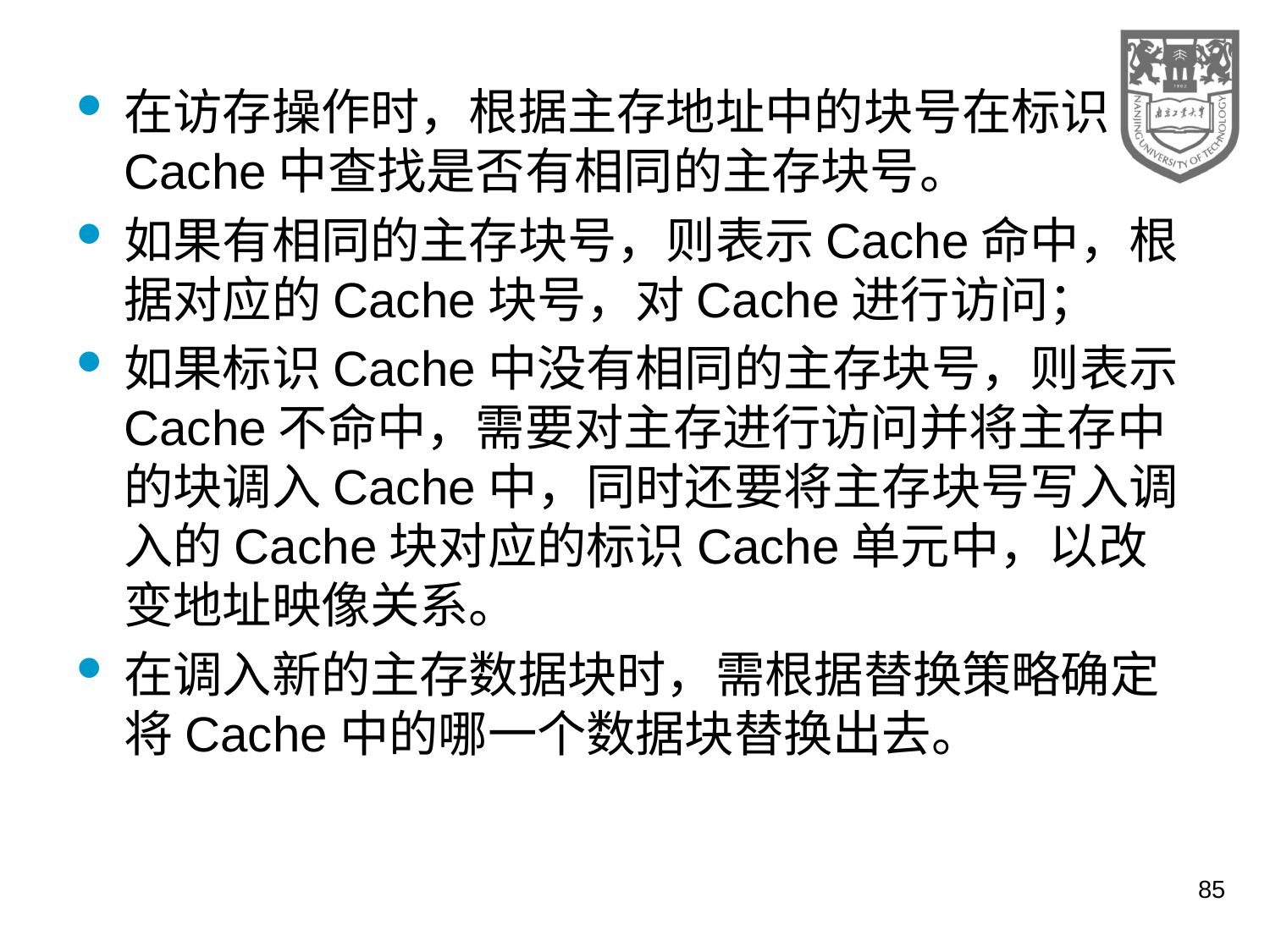

在访存操作时，根据主存地址中的块号在标识Cache中查找是否有相同的主存块号。
如果有相同的主存块号，则表示Cache命中，根据对应的Cache块号，对Cache进行访问；
如果标识Cache中没有相同的主存块号，则表示Cache不命中，需要对主存进行访问并将主存中的块调入Cache中，同时还要将主存块号写入调入的Cache块对应的标识Cache单元中，以改变地址映像关系。
在调入新的主存数据块时，需根据替换策略确定将Cache中的哪一个数据块替换出去。
85